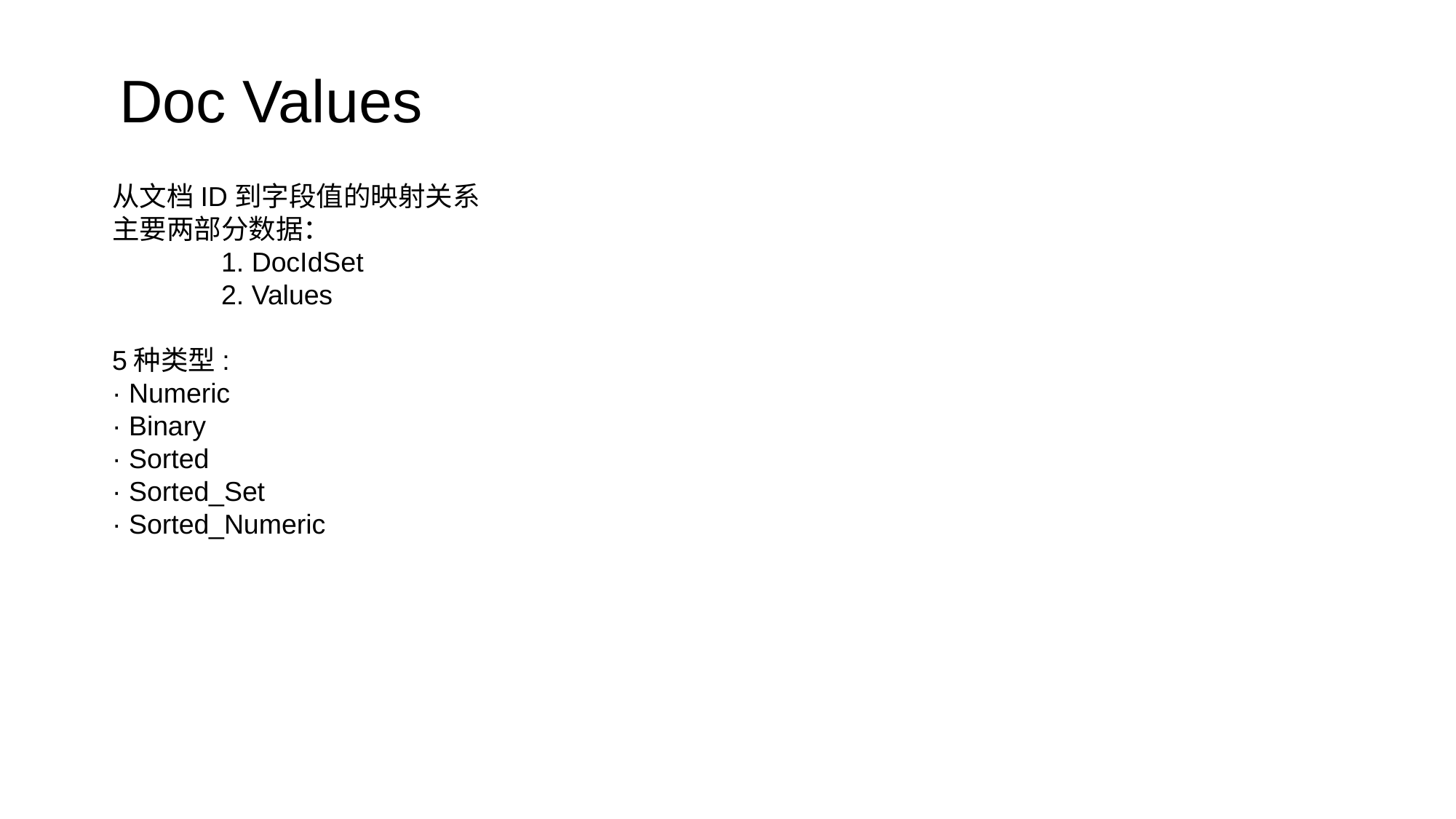

# Doc Values
从文档ID到字段值的映射关系
主要两部分数据：
	1. DocIdSet
	2. Values

5种类型:
· Numeric
· Binary
· Sorted
· Sorted_Set
· Sorted_Numeric